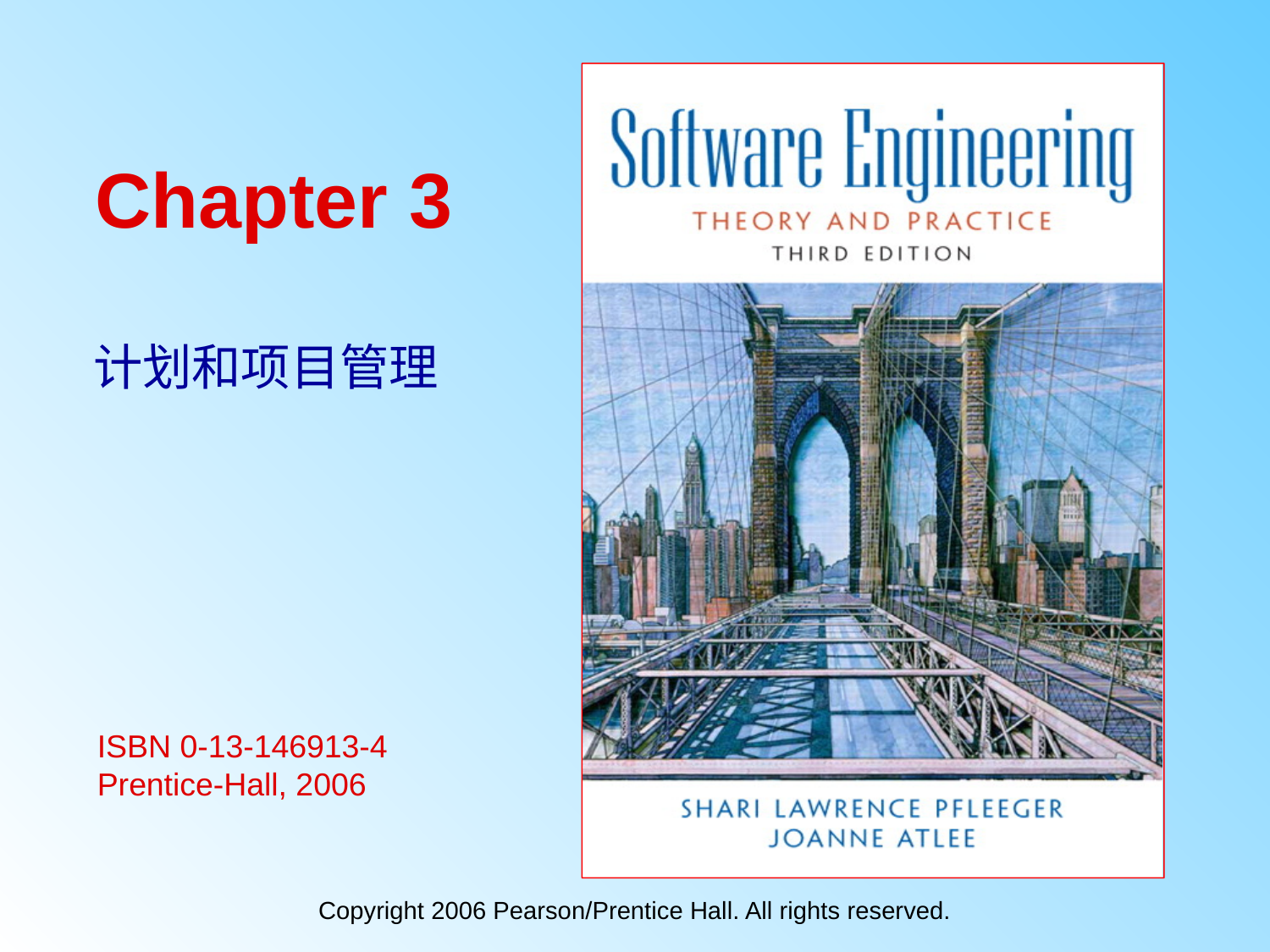

# Chapter 3

计划和项目管理
Copyright 2006 Pearson/Prentice Hall. All rights reserved.